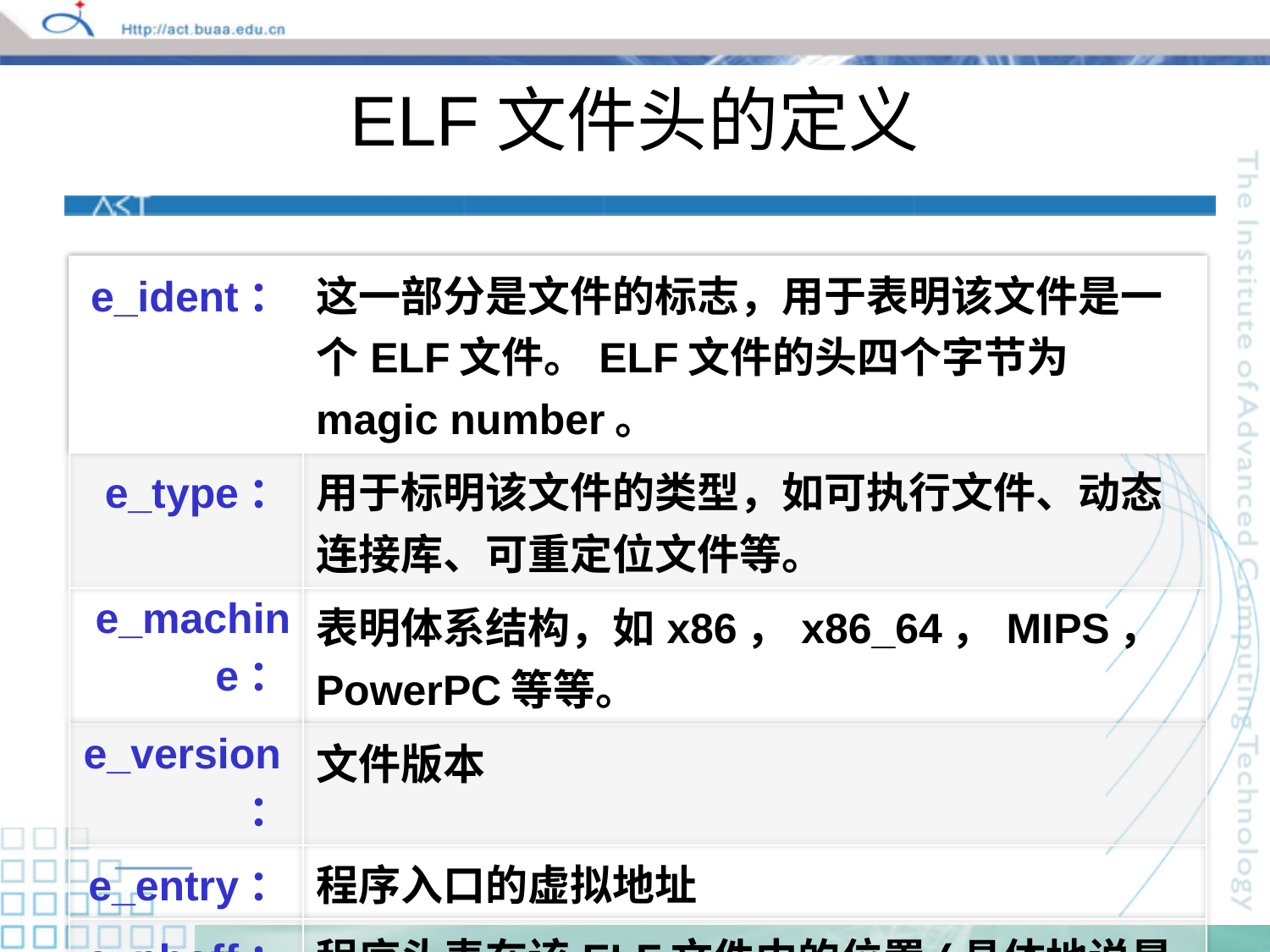

# ELF文件头的定义
| e\_ident： | 这一部分是文件的标志，用于表明该文件是一个ELF文件。ELF文件的头四个字节为magic number。 |
| --- | --- |
| e\_type： | 用于标明该文件的类型，如可执行文件、动态连接库、可重定位文件等。 |
| e\_machine： | 表明体系结构，如x86，x86\_64，MIPS，PowerPC等等。 |
| e\_version： | 文件版本 |
| e\_entry： | 程序入口的虚拟地址 |
| e\_phoff： | 程序头表在该ELF文件中的位置(具体地说是偏移)。ELF文件可以没有程序头表。 |